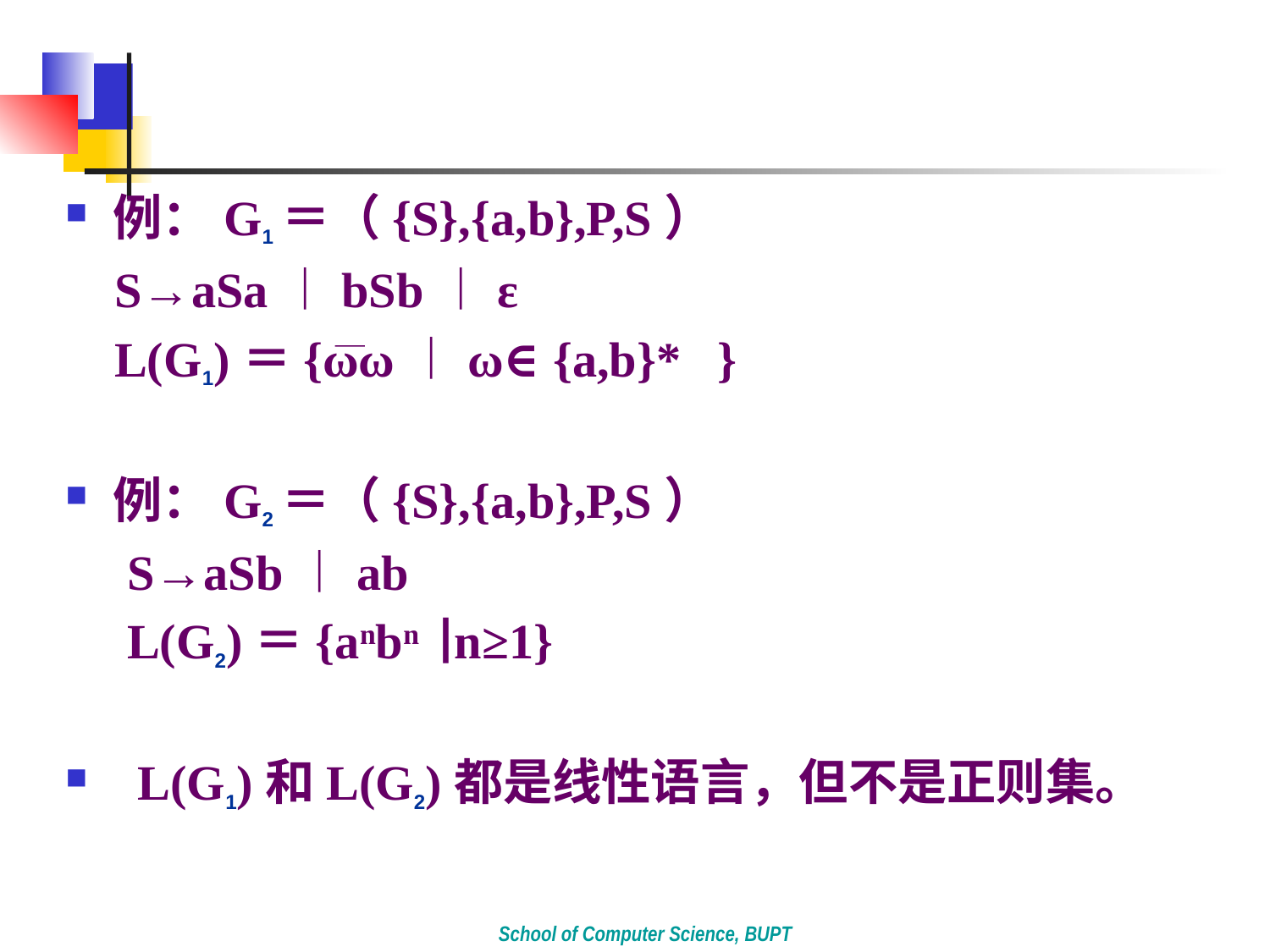

#
例：G1＝（{S},{a,b},P,S）
    S→aSa︱bSb︱ε
    L(G1)＝{ωω︱ω∈{a,b}*   }

例：G2＝（{S},{a,b},P,S）
     S→aSb︱ab
     L(G2)＝{anbn  ∣n≥1}

  L(G1)和L(G2)都是线性语言，但不是正则集。

School of Computer Science, BUPT
16